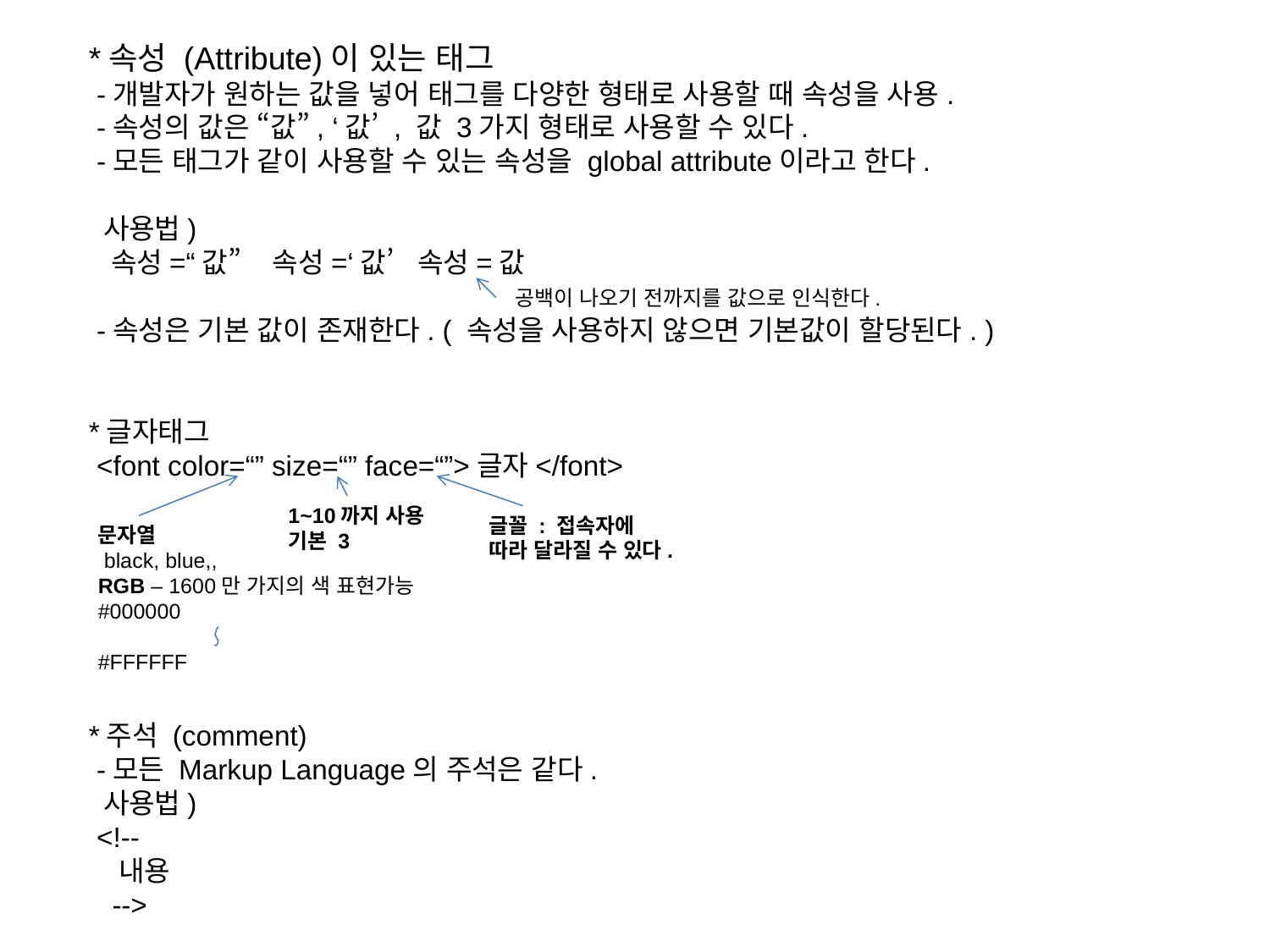

*속성 (Attribute)이 있는 태그
 -개발자가 원하는 값을 넣어 태그를 다양한 형태로 사용할 때 속성을 사용.
 -속성의 값은 “값”, ‘값’ , 값 3가지 형태로 사용할 수 있다.
 -모든 태그가 같이 사용할 수 있는 속성을 global attribute이라고 한다.

 사용법)
  속성=“값”    속성=‘값’   속성=값

 -속성은 기본 값이 존재한다. ( 속성을 사용하지 않으면 기본값이 할당된다. )

*글자태그
 <font color=“” size=“” face=“”>글자</font>

*주석 (comment)
 -모든 Markup Language의 주석은 같다.
 사용법)
 <!--
   내용
   -->
공백이 나오기 전까지를 값으로 인식한다.
1~10까지 사용
기본 3
글꼴 : 접속자에 따라 달라질 수 있다.
문자열
 black, blue,,
RGB – 1600만 가지의 색 표현가능
#000000

#FFFFFF